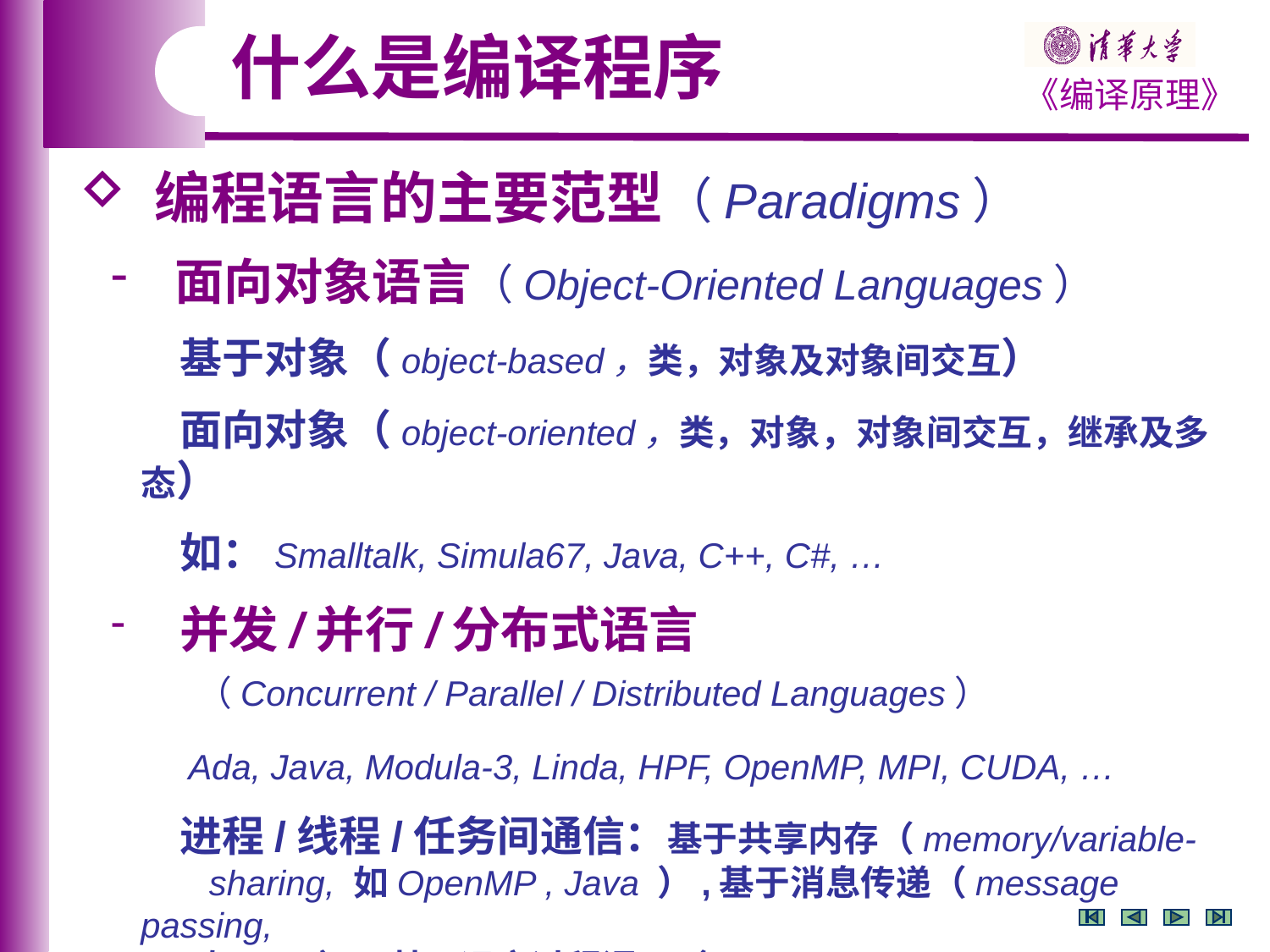

什么是编译程序
 编程语言的主要范型（Paradigms）

  面向对象语言（Object-Oriented Languages）

   基于对象（object-based，类，对象及对象间交互）

   面向对象（object-oriented，类，对象，对象间交互，继承及多态）

   如：Smalltalk, Simula67, Java, C++, C#, …

   并发/并行/分布式语言
    （Concurrent / Parallel / Distributed Languages）

    Ada, Java, Modula-3, Linda, HPF, OpenMP, MPI, CUDA, …

   进程/线程/任务间通信：基于共享内存（memory/variable-
       sharing, 如OpenMP , Java ）,基于消息传递（message passing,
       如MPI），基于远方过程调用（remote procedure/method call,
       如Ada, Java），基于数据并行（data parallel,如HPF）